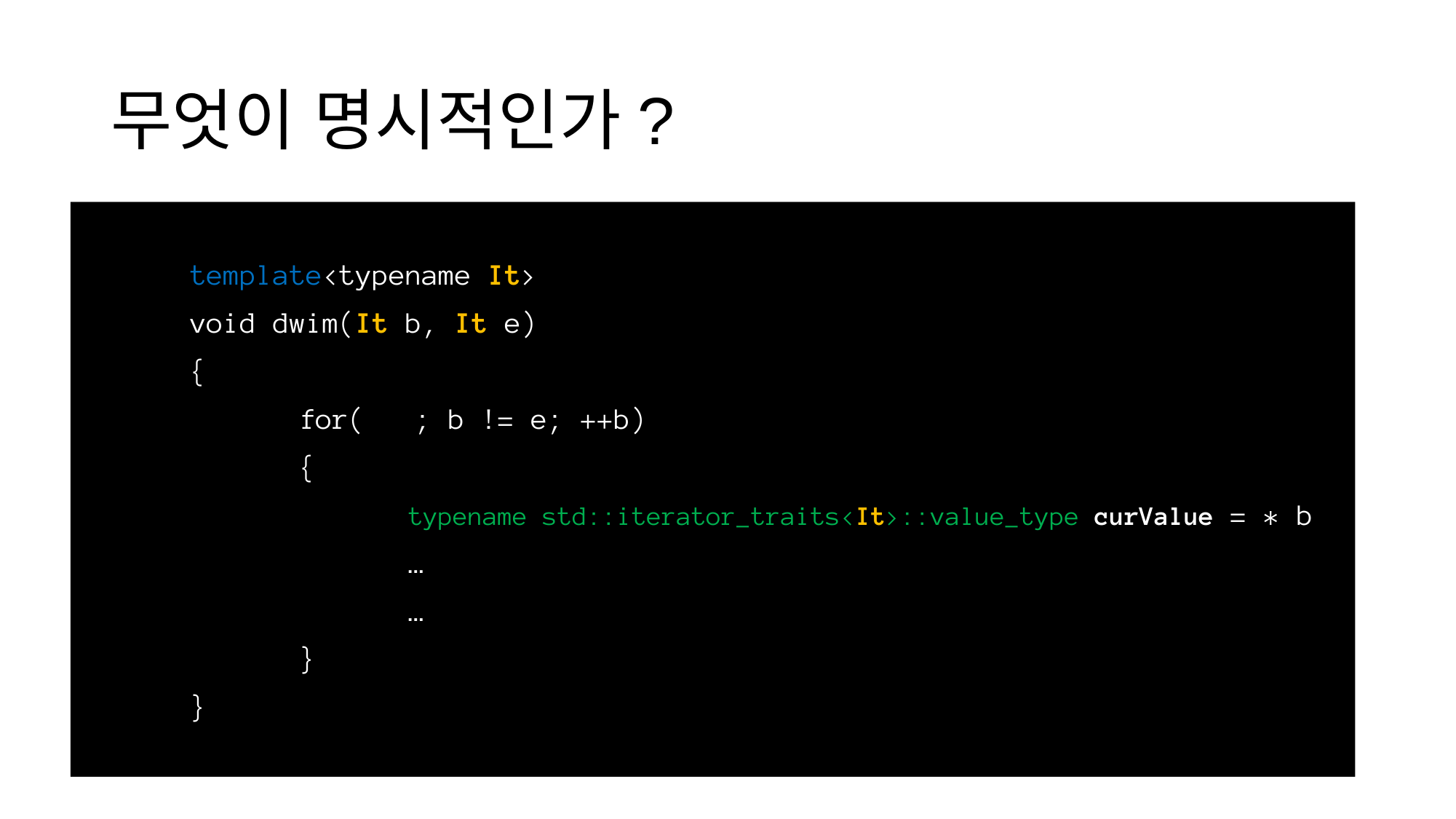

# 무엇이 명시적인가?

	template<typename It>
	void dwim(It b, It e)
	{
		for(   ; b != e; ++b)
		{
			typename std::iterator_traits<It>::value_type curValue = * b
			…
			…
		}
	}